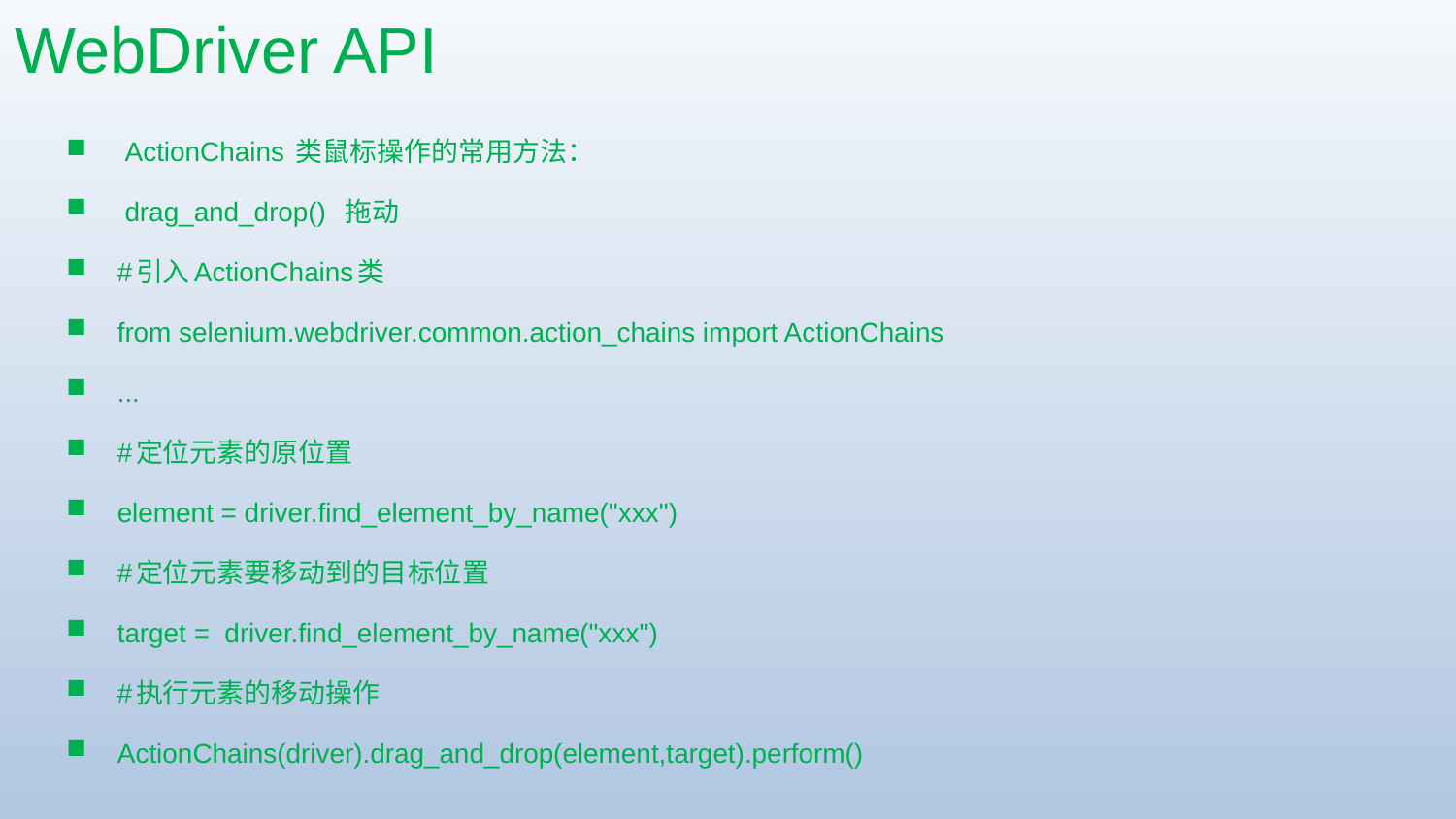

# WebDriver API
 ActionChains 类鼠标操作的常用方法：
 drag_and_drop()  拖动
#引入ActionChains类
from selenium.webdriver.common.action_chains import ActionChains
...
#定位元素的原位置
element = driver.find_element_by_name("xxx")
#定位元素要移动到的目标位置
target =  driver.find_element_by_name("xxx")
#执行元素的移动操作
ActionChains(driver).drag_and_drop(element,target).perform()